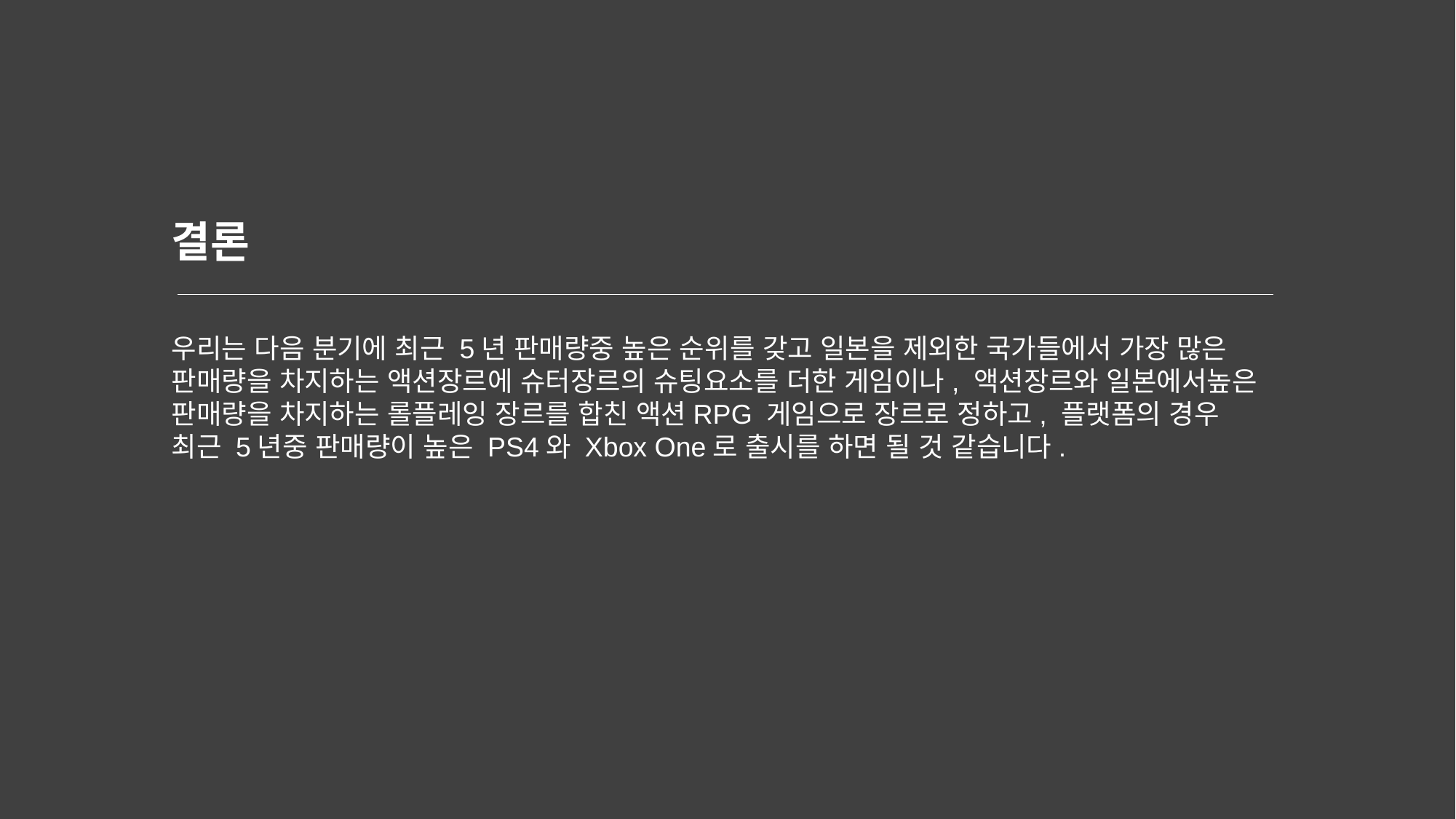

결론

우리는 다음 분기에 최근 5년 판매량중 높은 순위를 갖고 일본을 제외한 국가들에서 가장 많은 판매량을 차지하는 액션장르에 슈터장르의 슈팅요소를 더한 게임이나, 액션장르와 일본에서높은 판매량을 차지하는 롤플레잉 장르를 합친 액션RPG 게임으로 장르로 정하고, 플랫폼의 경우 최근 5년중 판매량이 높은 PS4와 Xbox One로 출시를 하면 될 것 같습니다.